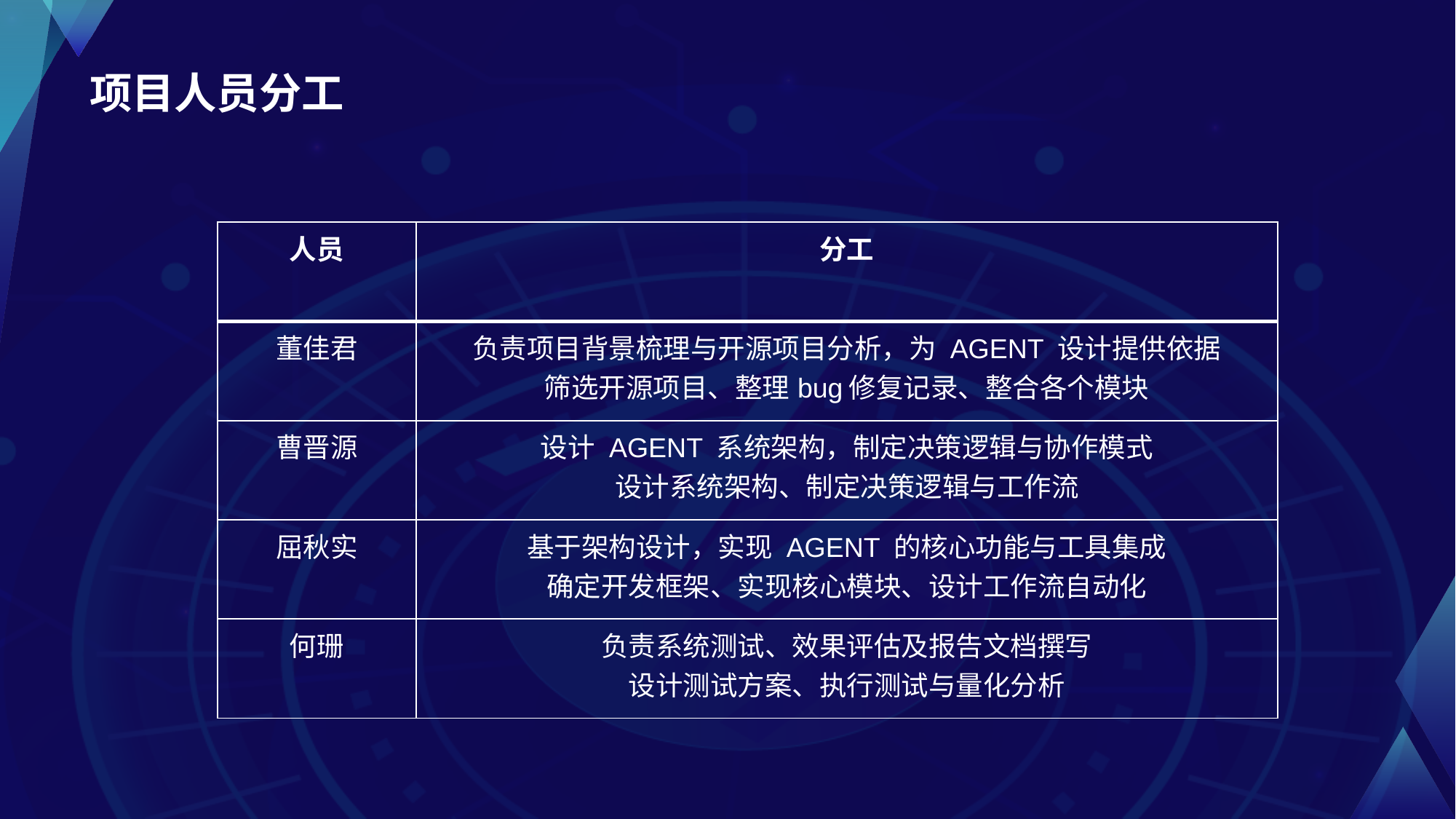

# 项目人员分工
| 人员 | 分工 |
| --- | --- |
| 董佳君 | 负责项目背景梳理与开源项目分析，为 AGENT 设计提供依据 筛选开源项目、整理bug修复记录、整合各个模块 |
| 曹晋源 | 设计 AGENT 系统架构，制定决策逻辑与协作模式 设计系统架构、制定决策逻辑与工作流 |
| 屈秋实 | 基于架构设计，实现 AGENT 的核心功能与工具集成 确定开发框架、实现核心模块、设计工作流自动化 |
| 何珊 | 负责系统测试、效果评估及报告文档撰写 设计测试方案、执行测试与量化分析 |